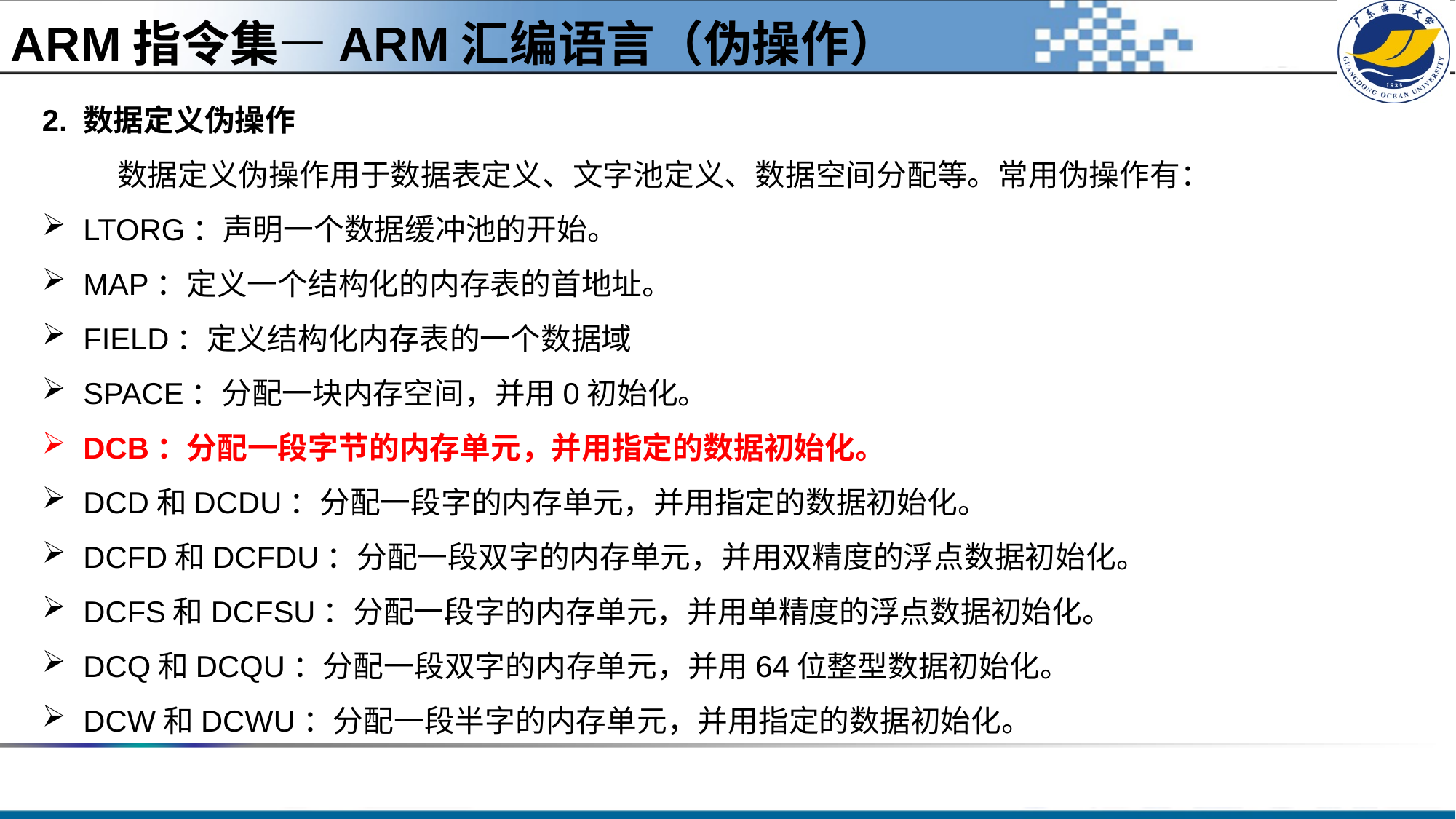

ARM指令集—ARM汇编语言（伪操作）
2. 数据定义伪操作
数据定义伪操作用于数据表定义、文字池定义、数据空间分配等。常用伪操作有：
LTORG：声明一个数据缓冲池的开始。
MAP：定义一个结构化的内存表的首地址。
FIELD：定义结构化内存表的一个数据域
SPACE：分配一块内存空间，并用0初始化。
DCB：分配一段字节的内存单元，并用指定的数据初始化。
DCD和DCDU：分配一段字的内存单元，并用指定的数据初始化。
DCFD和DCFDU：分配一段双字的内存单元，并用双精度的浮点数据初始化。
DCFS和DCFSU：分配一段字的内存单元，并用单精度的浮点数据初始化。
DCQ和DCQU：分配一段双字的内存单元，并用64位整型数据初始化。
DCW和DCWU：分配一段半字的内存单元，并用指定的数据初始化。
173